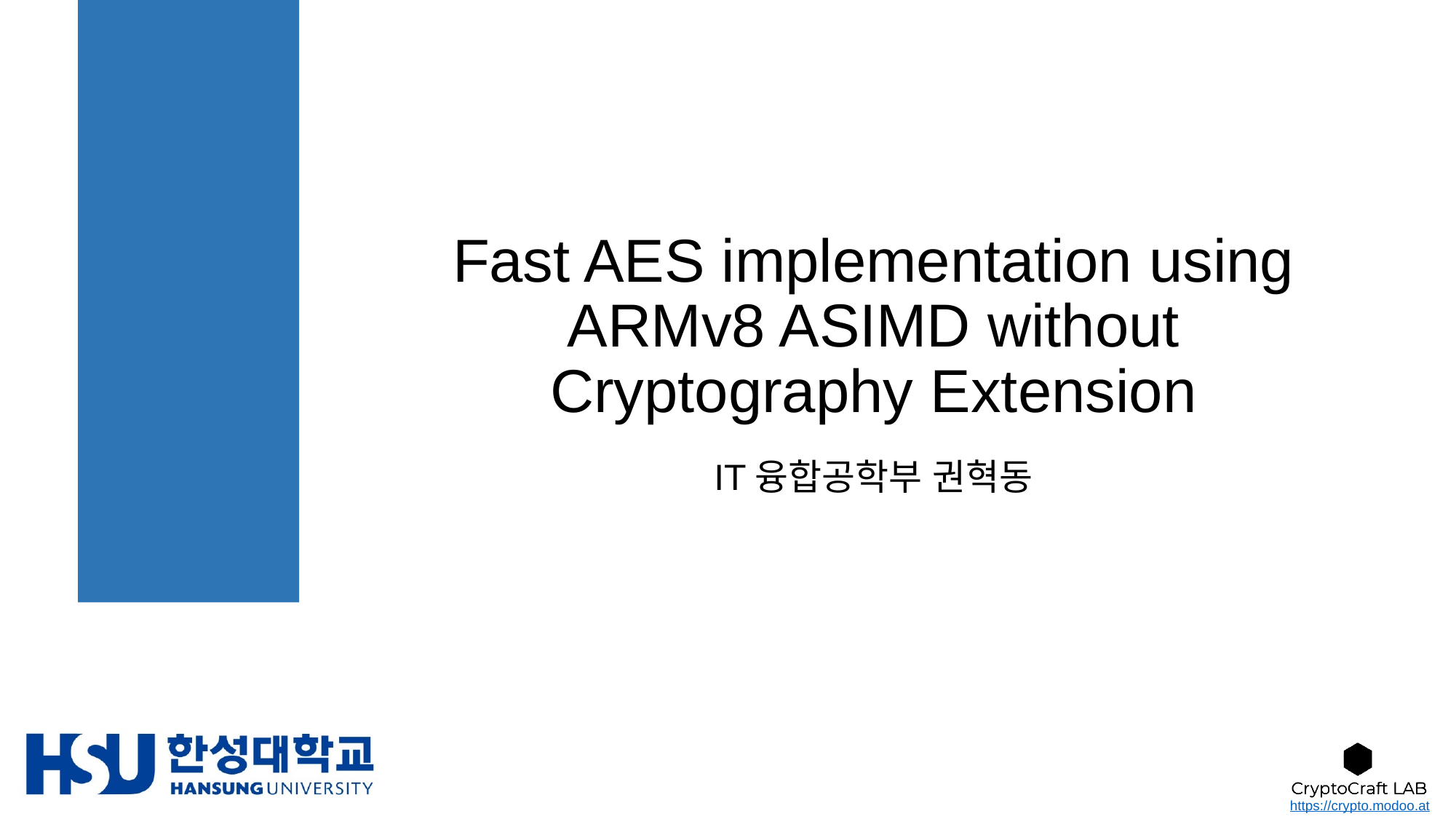

# Fast AES implementation using ARMv8 ASIMD without Cryptography Extension
IT융합공학부 권혁동